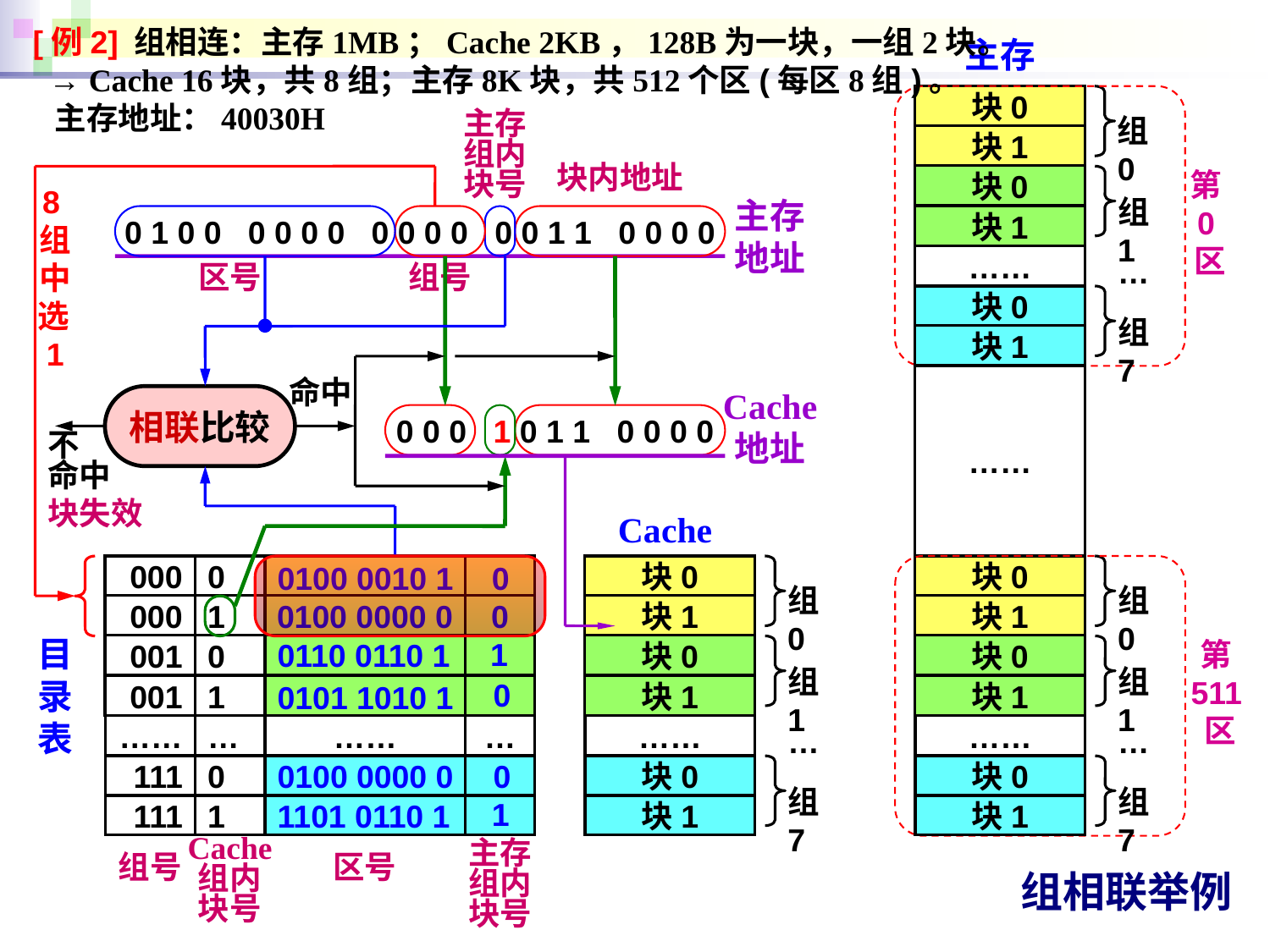

[例2] 组相连：主存1MB；Cache 2KB，128B为一块，一组2块。
  → Cache 16块，共8组；主存8K块，共512个区(每区8组)。
  主存地址：40030H
主存

块0

组0
块1
第0区
块0

组1
块1
……
…
块0

组7
块1
……

块0

组0
块1
第511区
块0

组1
块1
……
…
块0

组7
块1
主存
组内
块号
块内地址

8组中选1
主存
地址
0 1 0 0   0 0 0 0   0 0 0 0   0 0 1 1   0 0 0 0

区号

组号

命中
Cache
地址
相联比较
0 0 0   1 0 1 1   0 0 0 0

不
命中
块失效

Cache
块0

组0
块1
块0

组1
块1
……
…
块0

组7
块1

0100 0010 1
0
1
0110 0110 1
0
0101 1010 1
0100 0000 0
0
1
1101 0110 1

000
000
001
001
……
111
111
0
1
0
1
…
0
1

0100 0000 0

……

0

…

Cache
组内
块号
主存
组内
块号
组号
区号

目录表

组相联举例